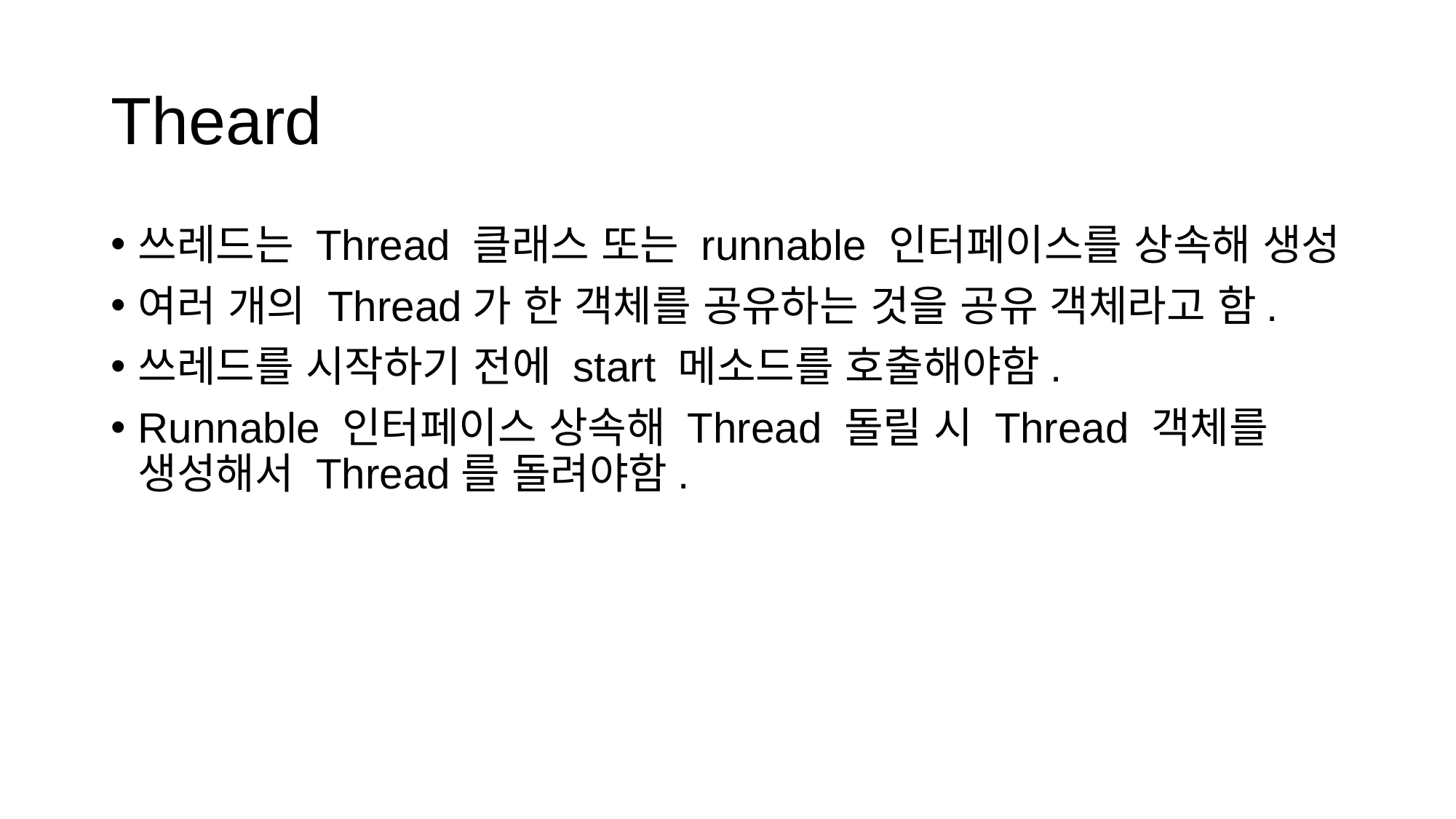

# Theard
쓰레드는 Thread 클래스 또는 runnable 인터페이스를 상속해 생성
여러 개의 Thread가 한 객체를 공유하는 것을 공유 객체라고 함.
쓰레드를 시작하기 전에 start 메소드를 호출해야함.
Runnable 인터페이스 상속해 Thread 돌릴 시 Thread 객체를 생성해서 Thread를 돌려야함.